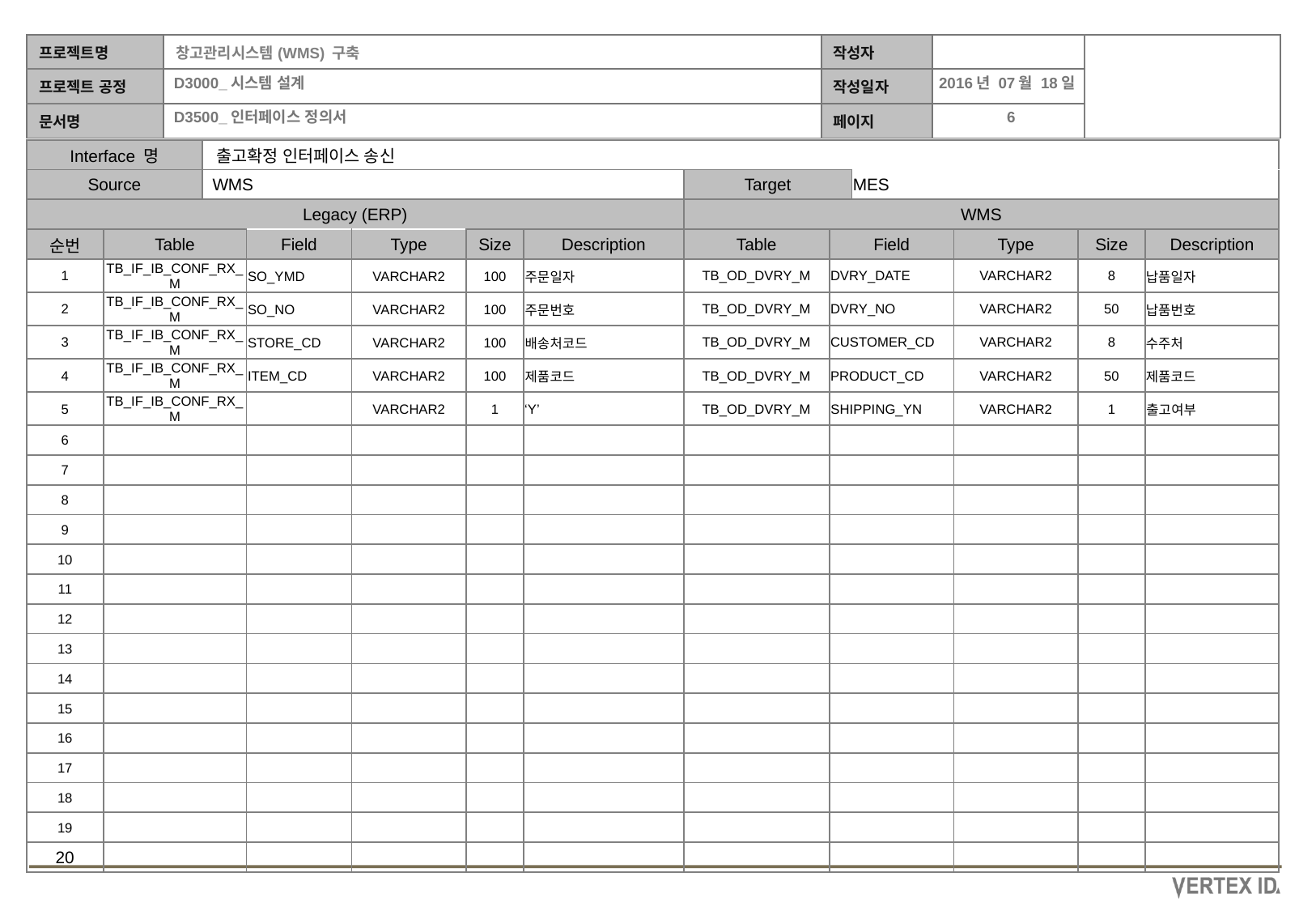

2016년 07월 18일
| Interface 명 |  | 출고확정 인터페이스 송신 |  |  |  |  |  |  |  |  |  |  |
| --- | --- | --- | --- | --- | --- | --- | --- | --- | --- | --- | --- | --- |
| Source |  | WMS |  |  |  |  | Target |  | MES |  |  |  |
| Legacy (ERP) |  |  |  |  |  |  | WMS |  |  |  |  |  |
| 순번 | Table | Field | Field | Type | Size | Description | Table | Field | Field | Type | Size | Description |
| 1 | TB\_IF\_IB\_CONF\_RX\_M | SO\_NO | SO\_YMD | VARCHAR2 | 100 | 주문일자 | TB\_OD\_DVRY\_M | DVRY\_DATE | DVRY\_DATE | VARCHAR2 | 8 | 납품일자 |
| 2 | TB\_IF\_IB\_CONF\_RX\_M | SO\_YMD | SO\_NO | VARCHAR2 | 100 | 주문번호 | TB\_OD\_DVRY\_M | DVRY\_NO | DVRY\_NO | VARCHAR2 | 50 | 납품번호 |
| 3 | TB\_IF\_IB\_CONF\_RX\_M | STORE\_CD | STORE\_CD | VARCHAR2 | 100 | 배송처코드 | TB\_OD\_DVRY\_M | CUSTOMER\_CD | DVRY\_DATE | VARCHAR2 | 8 | 수주처 |
| 4 | TB\_IF\_IB\_CONF\_RX\_M | ITEM\_CD | ITEM\_CD | VARCHAR2 | 100 | 제품코드 | TB\_OD\_DVRY\_M | PRODUCT\_CD | CUSTOMER\_CD | VARCHAR2 | 50 | 제품코드 |
| 5 | TB\_IF\_IB\_CONF\_RX\_M |  |  | VARCHAR2 | 1 | ‘Y’ | TB\_OD\_DVRY\_M | SHIPPING\_YN | STD\_UOM\_CD | VARCHAR2 | 1 | 출고여부 |
| 6 |  |  |  |  |  |  |  |  | CONV\_UOM\_CD |  |  |  |
| 7 |  |  |  |  |  |  |  |  | CONV\_UOM\_QTY |  |  |  |
| 8 |  |  |  |  |  |  |  |  |  |  |  |  |
| 9 |  |  |  |  |  |  |  |  |  |  |  |  |
| 10 |  |  |  |  |  |  |  |  |  |  |  |  |
| 11 |  |  |  |  |  |  |  |  |  |  |  |  |
| 12 |  |  |  |  |  |  |  |  |  |  |  |  |
| 13 |  |  |  |  |  |  |  |  |  |  |  |  |
| 14 |  |  |  |  |  |  |  |  |  |  |  |  |
| 15 |  |  |  |  |  |  |  |  |  |  |  |  |
| 16 |  |  |  |  |  |  |  |  |  |  |  |  |
| 17 |  |  |  |  |  |  |  |  |  |  |  |  |
| 18 |  |  |  |  |  |  |  |  |  |  |  |  |
| 19 |  |  |  |  |  |  |  |  |  |  |  |  |
| 20 |  |  |  |  |  |  |  |  |  |  |  |  |